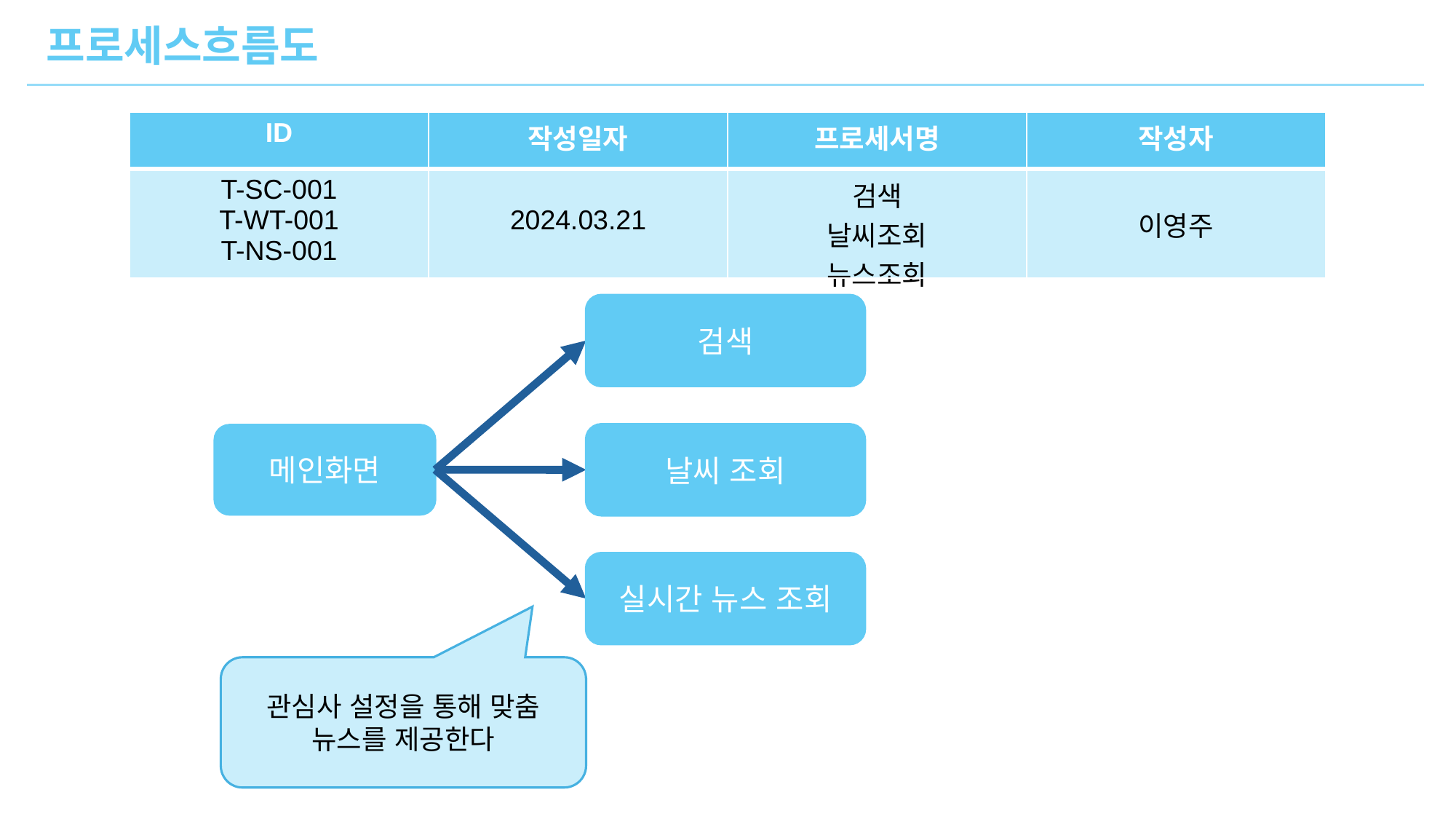

프로세스흐름도
| ID | 작성일자 | 프로세서명 | 작성자 |
| --- | --- | --- | --- |
| T-SC-001 T-WT-001 T-NS-001 | 2024.03.21 | 검색 날씨조회 뉴스조회 | 이영주 |
검색
날씨 조회
메인화면
실시간 뉴스 조회
관심사 설정을 통해 맞춤 뉴스를 제공한다